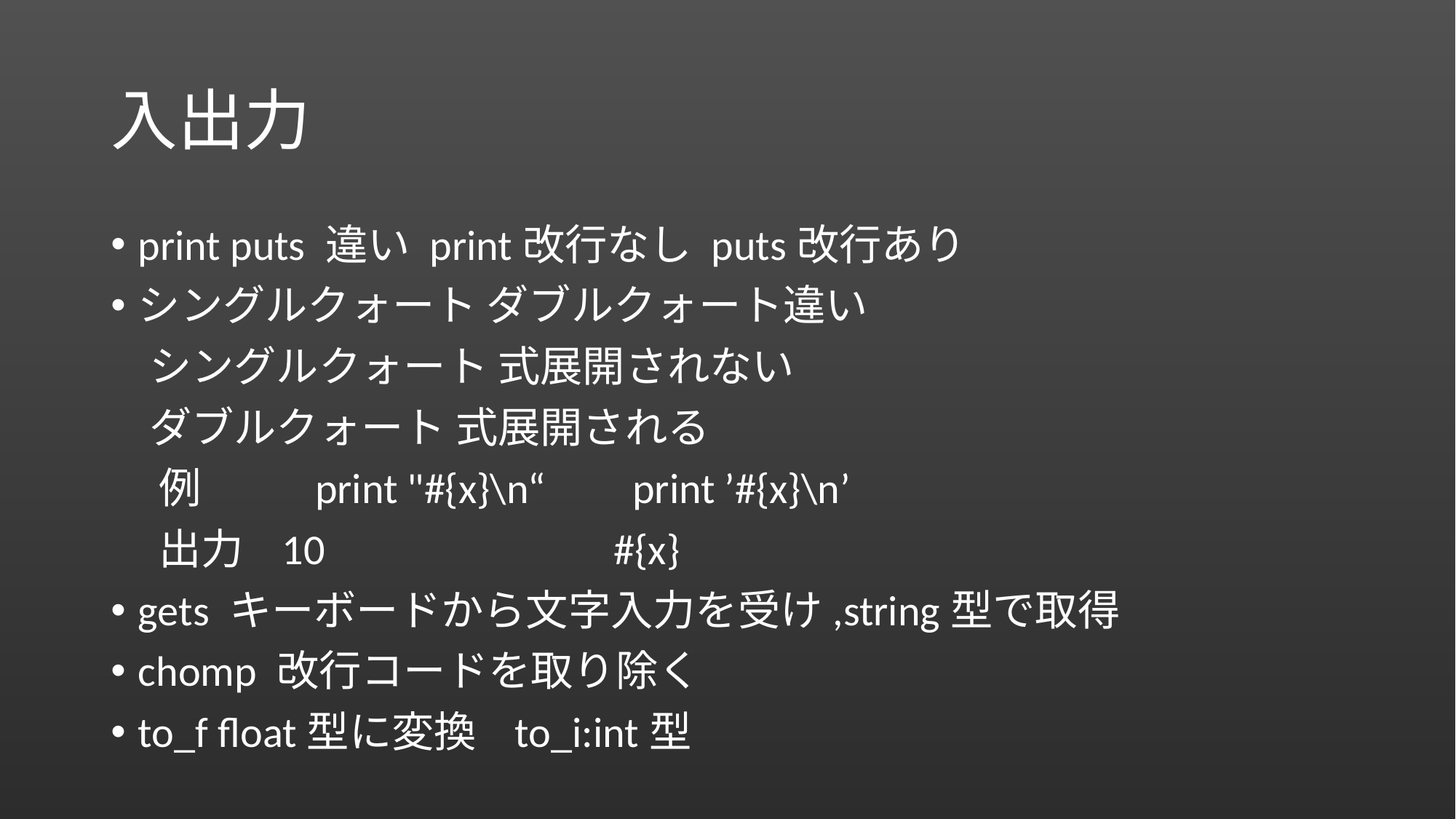

# 入出力
print puts 違い print改行なし puts改行あり
シングルクォート ダブルクォート違い
   シングルクォート 式展開されない
   ダブルクォート 式展開される
    例  　　print "#{x}\n“         print ’#{x}\n’
    出力   10                              #{x}
gets キーボードから文字入力を受け,string型で取得
chomp 改行コードを取り除く
to_f float型に変換   to_i:int型